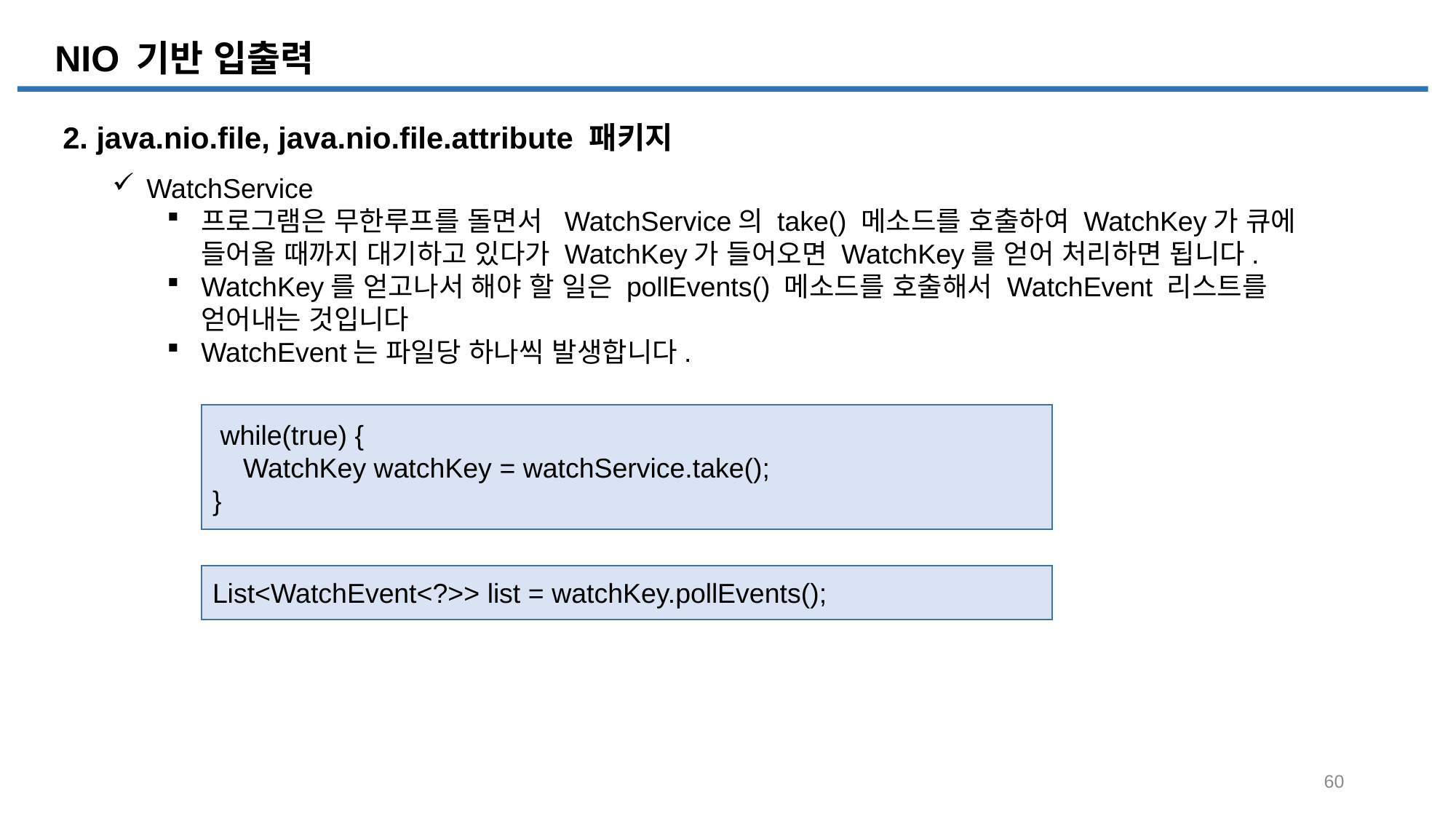

NIO

File 기반 입출력
2. java.nio.file, java.nio.file.attribute 패키지
WatchService
프로그램은 무한루프를 돌면서  WatchService의 take() 메소드를 호출하여 WatchKey가 큐에 들어올 때까지 대기하고 있다가 WatchKey가 들어오면 WatchKey를 얻어 처리하면 됩니다.
WatchKey를 얻고나서 해야 할 일은 pollEvents() 메소드를 호출해서 WatchEvent 리스트를 얻어내는 것입니다
WatchEvent는 파일당 하나씩 발생합니다.

 while(true) {
    WatchKey watchKey = watchService.take();
}
List<WatchEvent<?>> list = watchKey.pollEvents();
60